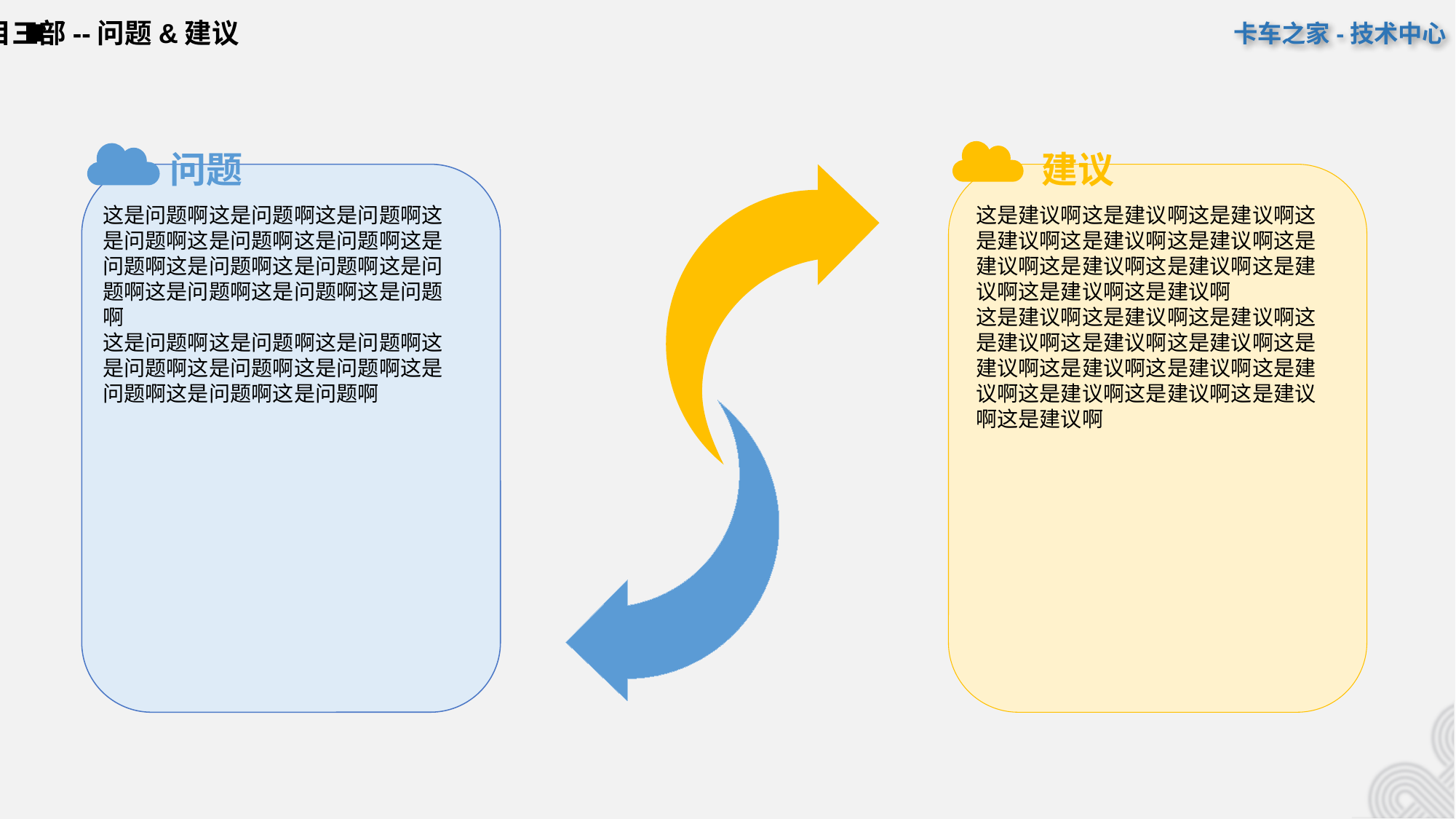

项目三部--问题&建议
这是问题啊这是问题啊这是问题啊这
是问题啊这是问题啊这是问题啊这是
问题啊这是问题啊这是问题啊这是问
题啊这是问题啊这是问题啊这是问题
啊
这是问题啊这是问题啊这是问题啊这
是问题啊这是问题啊这是问题啊这是
问题啊这是问题啊这是问题啊
这是建议啊这是建议啊这是建议啊这
是建议啊这是建议啊这是建议啊这是
建议啊这是建议啊这是建议啊这是建
议啊这是建议啊这是建议啊
这是建议啊这是建议啊这是建议啊这
是建议啊这是建议啊这是建议啊这是
建议啊这是建议啊这是建议啊这是建
议啊这是建议啊这是建议啊这是建议
啊这是建议啊